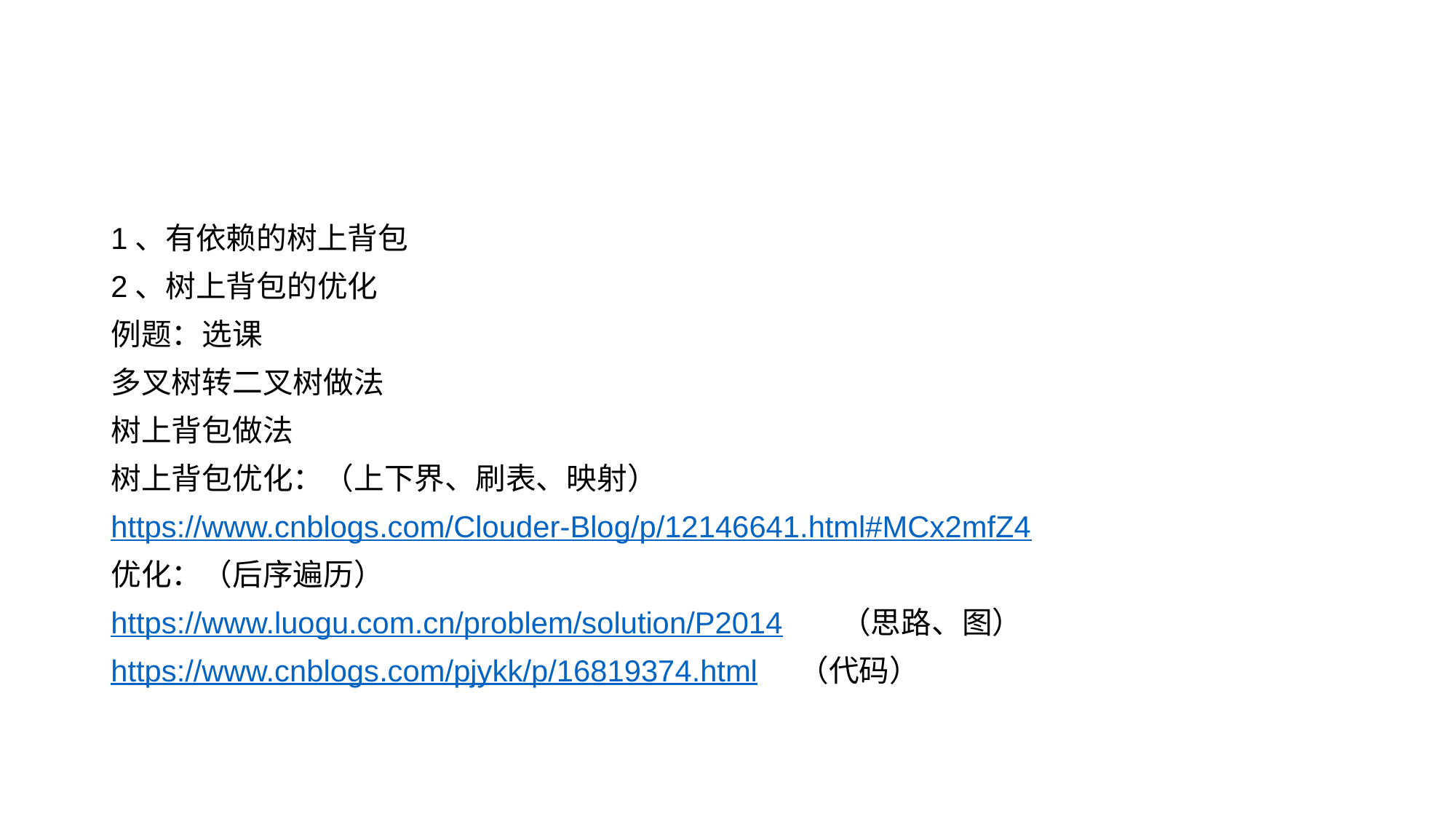

#
1、有依赖的树上背包
2、树上背包的优化
例题：选课
多叉树转二叉树做法
树上背包做法
树上背包优化：（上下界、刷表、映射）
https://www.cnblogs.com/Clouder-Blog/p/12146641.html#MCx2mfZ4
优化：（后序遍历）
https://www.luogu.com.cn/problem/solution/P2014      （思路、图）
https://www.cnblogs.com/pjykk/p/16819374.html    （代码）